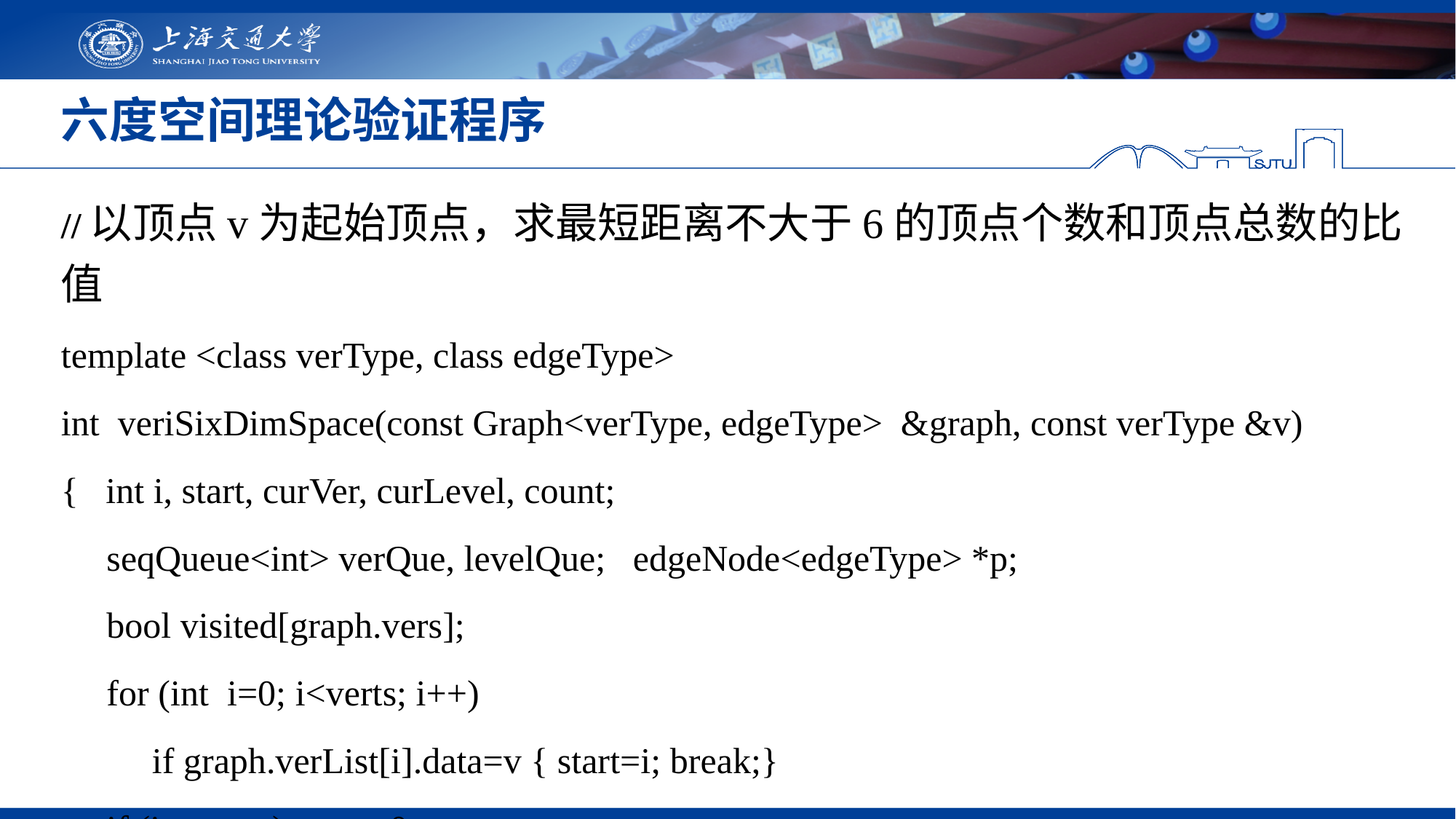

# 六度空间理论验证程序
//以顶点v为起始顶点，求最短距离不大于6的顶点个数和顶点总数的比值
template <class verType, class edgeType>
int  veriSixDimSpace(const Graph<verType, edgeType>  &graph, const verType &v)
{   int i, start, curVer, curLevel, count;
     seqQueue<int> verQue, levelQue;   edgeNode<edgeType> *p;
     bool visited[graph.vers];
     for (int  i=0; i<verts; i++)
          if graph.verList[i].data=v { start=i; break;}
     if (i==verts) return 0;